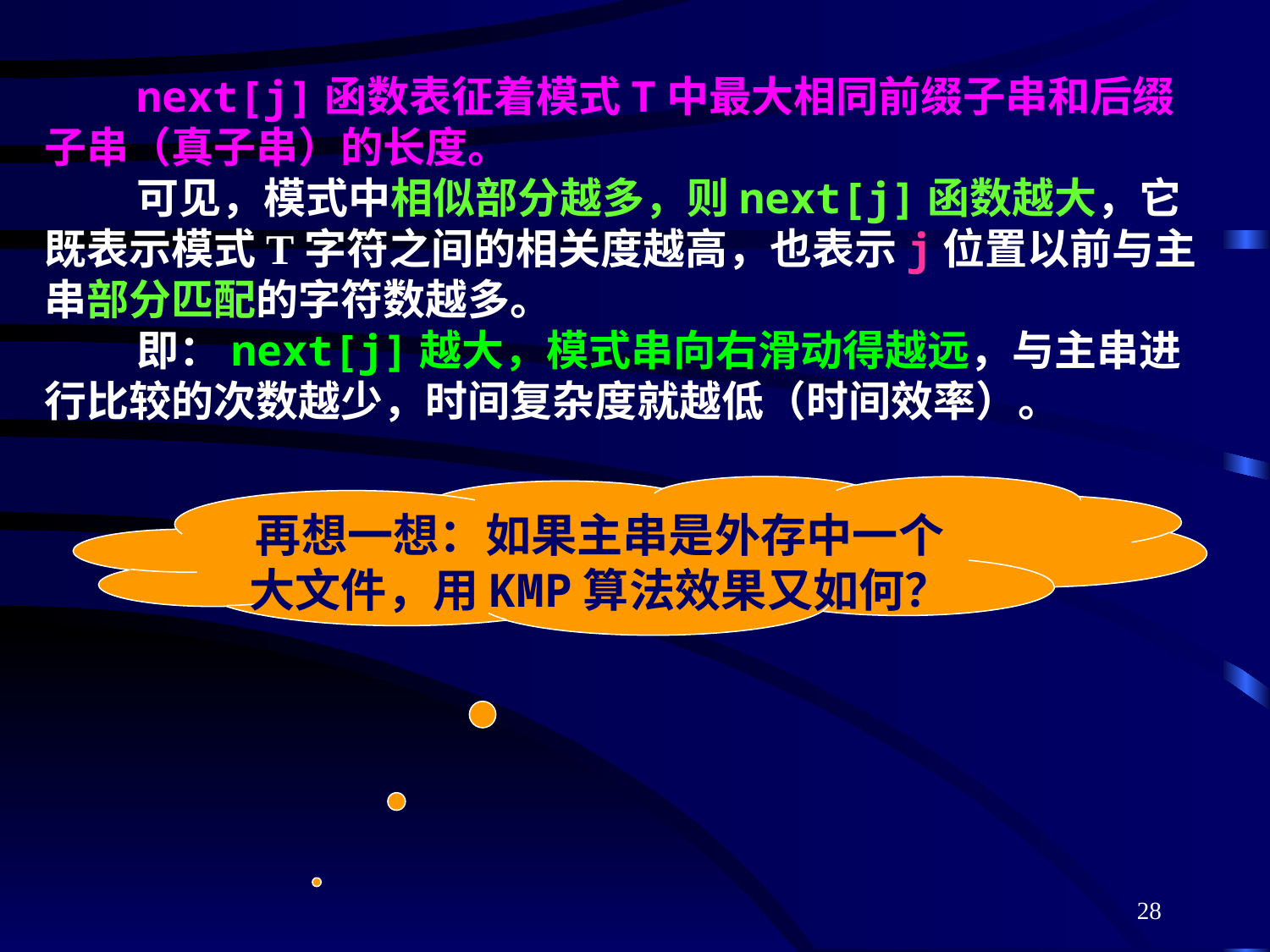

next[j]函数表征着模式T中最大相同前缀子串和后缀子串（真子串）的长度。
可见，模式中相似部分越多，则next[j]函数越大，它既表示模式T字符之间的相关度越高，也表示j位置以前与主串部分匹配的字符数越多。
即：next[j]越大，模式串向右滑动得越远，与主串进行比较的次数越少，时间复杂度就越低（时间效率）。
再想一想：如果主串是外存中一个大文件，用KMP算法效果又如何？
28